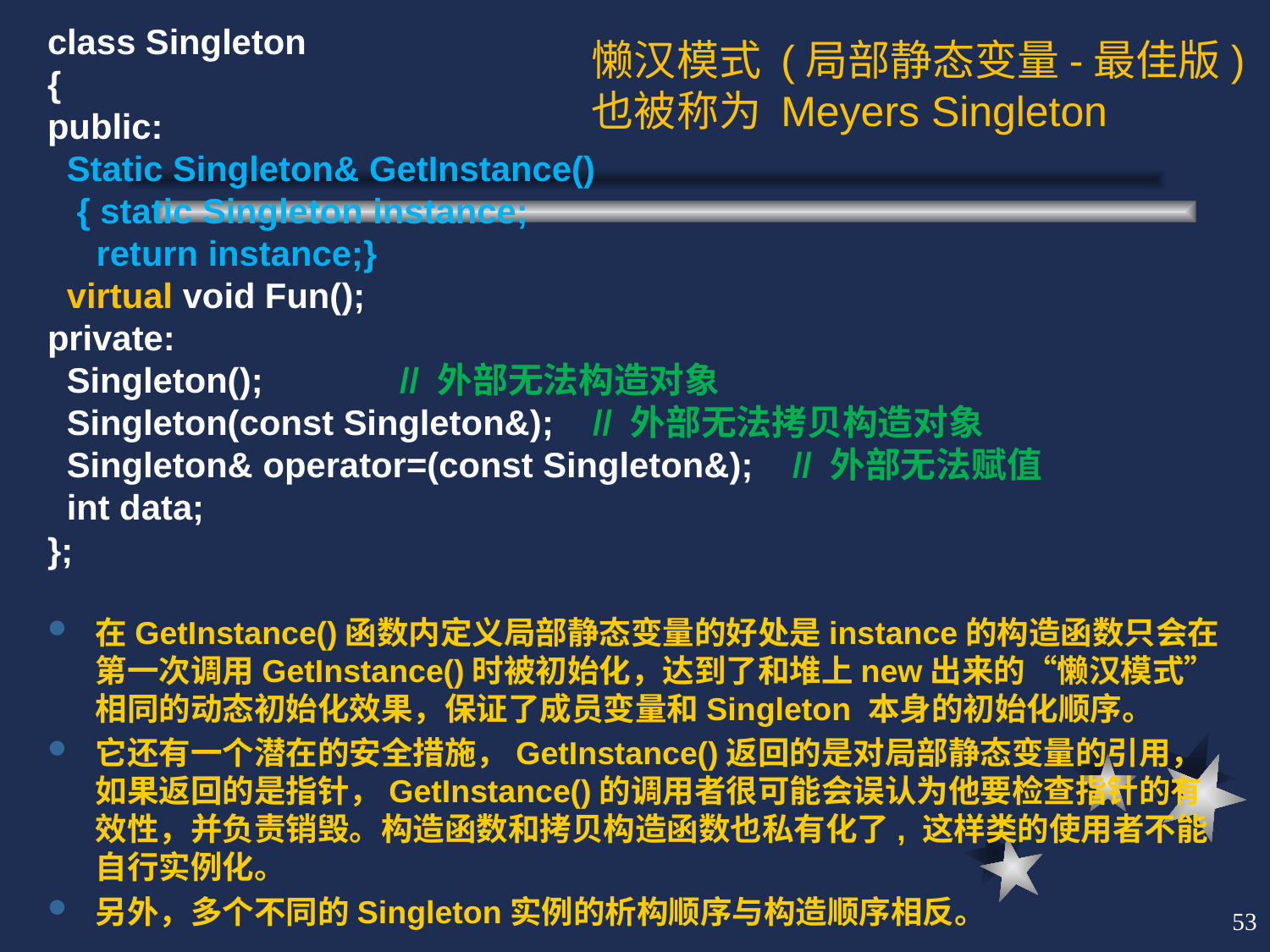

class Singleton
{
public:
  Static Singleton& GetInstance()
   { static Singleton instance;
     return instance;}
  virtual void Fun();
private:
  Singleton();              // 外部无法构造对象
  Singleton(const Singleton&);    // 外部无法拷贝构造对象
  Singleton& operator=(const Singleton&);    // 外部无法赋值
  int data;
};
懒汉模式 (局部静态变量-最佳版)
也被称为 Meyers Singleton
在GetInstance()函数内定义局部静态变量的好处是instance的构造函数只会在第一次调用GetInstance()时被初始化，达到了和堆上new出来的“懒汉模式”相同的动态初始化效果，保证了成员变量和Singleton 本身的初始化顺序。
它还有一个潜在的安全措施，GetInstance()返回的是对局部静态变量的引用，如果返回的是指针，GetInstance()的调用者很可能会误认为他要检查指针的有效性，并负责销毁。构造函数和拷贝构造函数也私有化了, 这样类的使用者不能自行实例化。
另外，多个不同的Singleton实例的析构顺序与构造顺序相反。
53